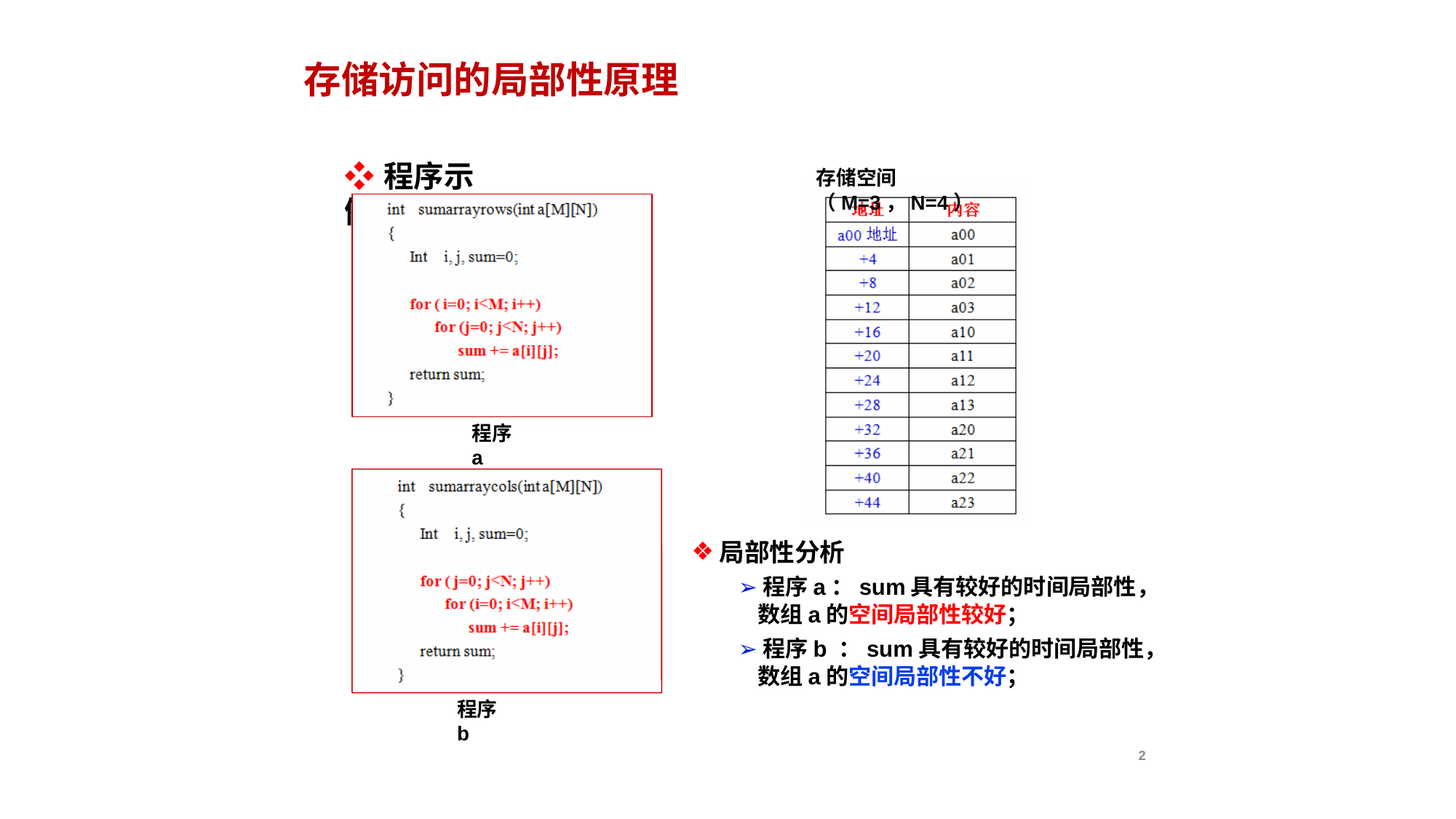

# 存储访问的局部性原理
❖程序示例
存储空间（M=3，N=4）

程序a

局部性分析
➢程序a：sum具有较好的时间局部性，数组a的空间局部性较好；
➢程序b ：sum具有较好的时间局部性，数组a的空间局部性不好；
程序b
2